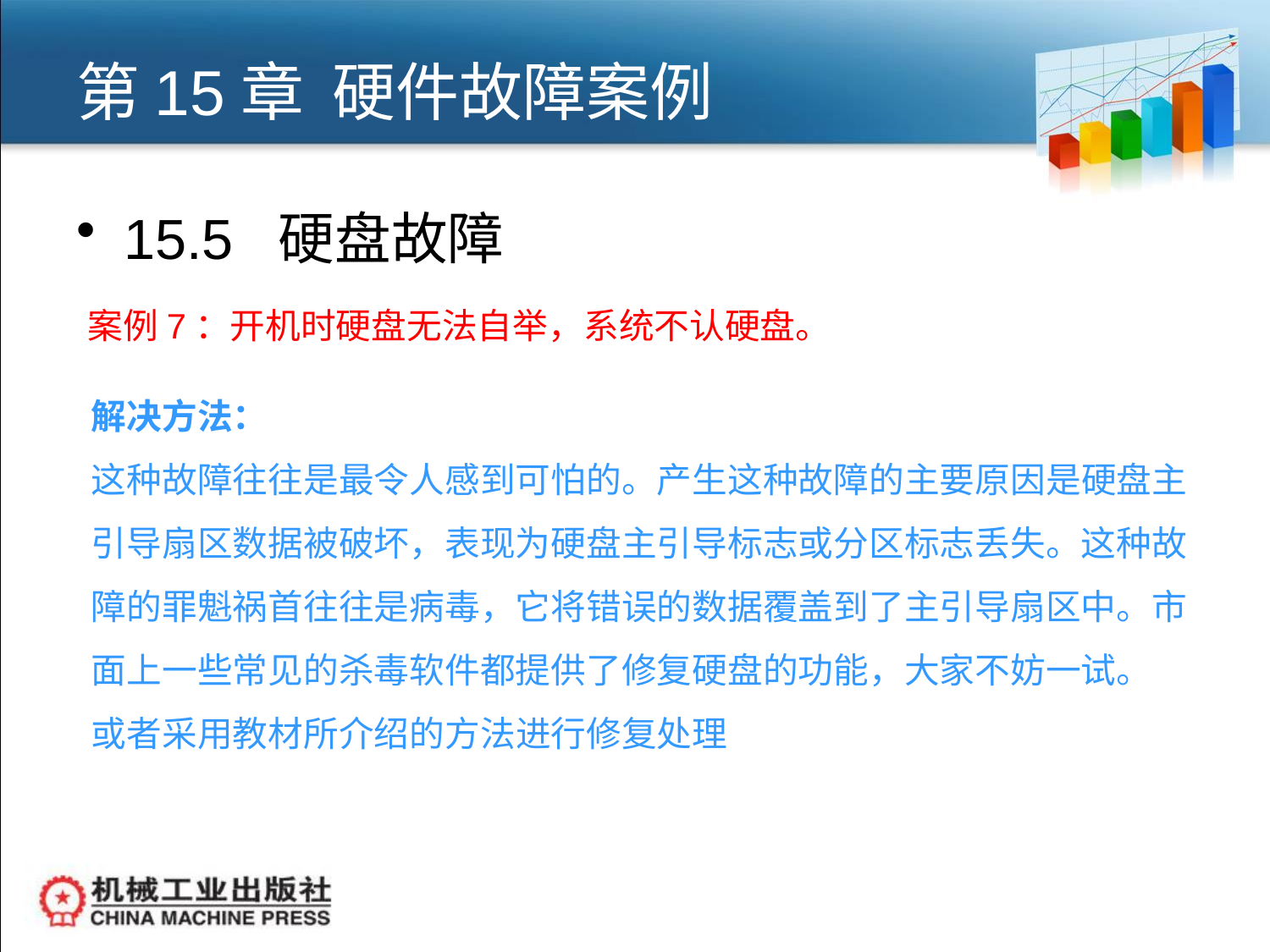

# 第15章  硬件故障案例
15.5  硬盘故障
案例7：开机时硬盘无法自举，系统不认硬盘。
解决方法：
这种故障往往是最令人感到可怕的。产生这种故障的主要原因是硬盘主引导扇区数据被破坏，表现为硬盘主引导标志或分区标志丢失。这种故障的罪魁祸首往往是病毒，它将错误的数据覆盖到了主引导扇区中。市面上一些常见的杀毒软件都提供了修复硬盘的功能，大家不妨一试。
或者采用教材所介绍的方法进行修复处理